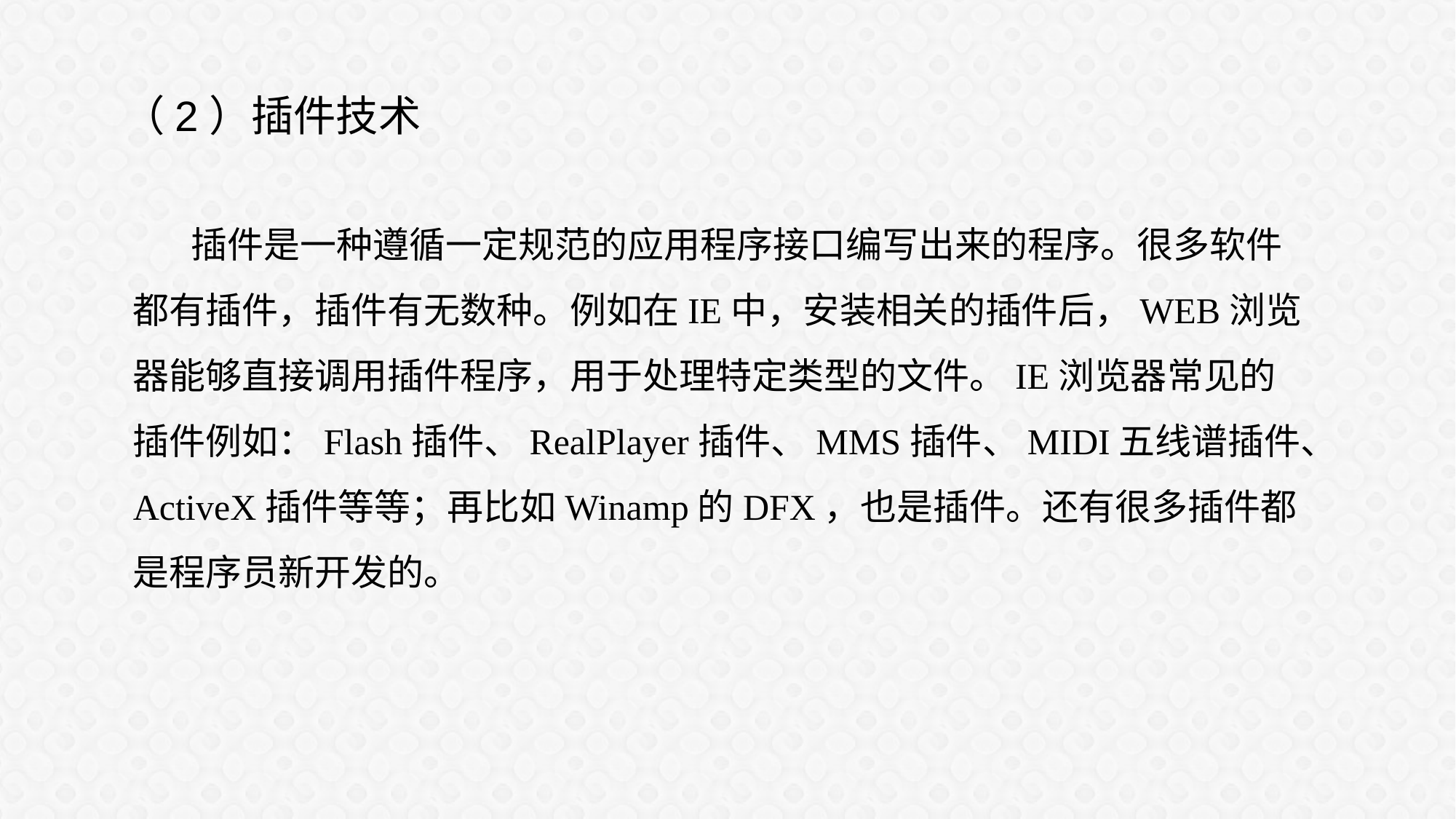

（2）插件技术
      插件是一种遵循一定规范的应用程序接口编写出来的程序。很多软件都有插件，插件有无数种。例如在IE中，安装相关的插件后，WEB浏览器能够直接调用插件程序，用于处理特定类型的文件。IE浏览器常见的插件例如：Flash插件、RealPlayer插件、MMS插件、MIDI五线谱插件、ActiveX插件等等；再比如Winamp的DFX，也是插件。还有很多插件都是程序员新开发的。